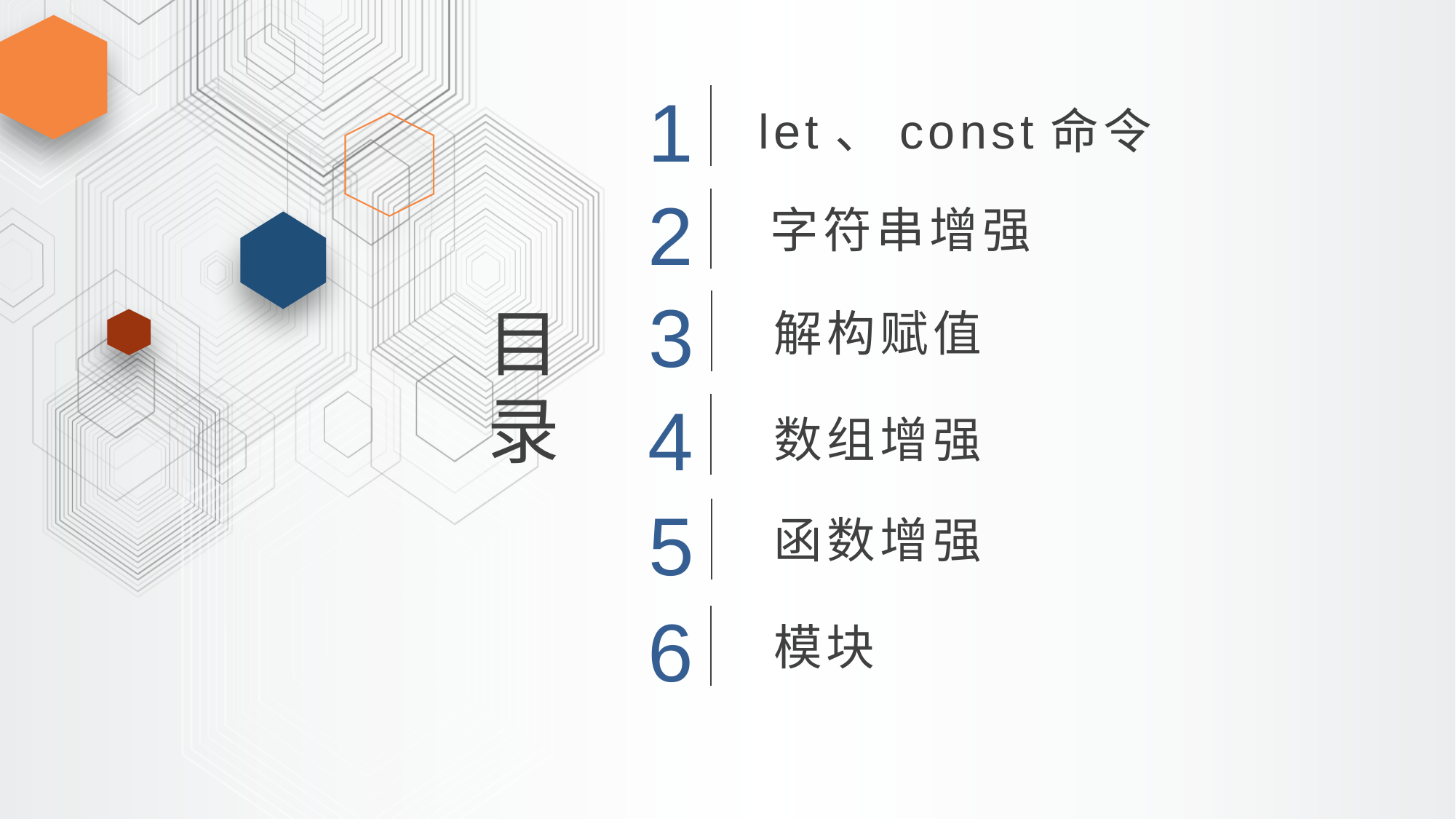

1
let、const命令

2
字符串增强

3
目录
解构赋值

4
数组增强
5
函数增强
6
模块